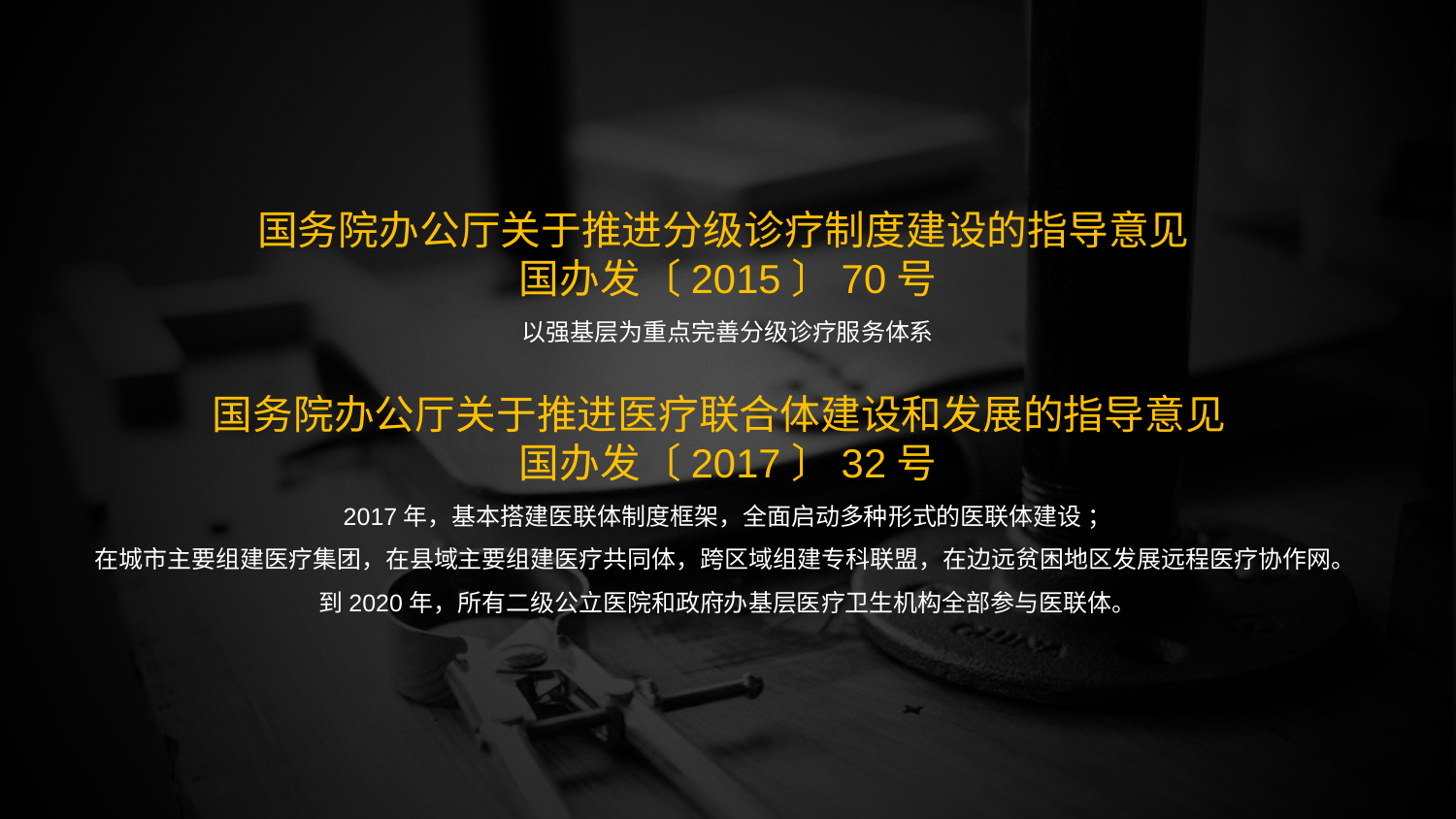

国务院办公厅关于推进分级诊疗制度建设的指导意见
国办发〔2015〕70号
以强基层为重点完善分级诊疗服务体系

国务院办公厅关于推进医疗联合体建设和发展的指导意见
国办发〔2017〕32号
2017年，基本搭建医联体制度框架，全面启动多种形式的医联体建设 ；
在城市主要组建医疗集团，在县域主要组建医疗共同体，跨区域组建专科联盟，在边远贫困地区发展远程医疗协作网。
到2020年，所有二级公立医院和政府办基层医疗卫生机构全部参与医联体。